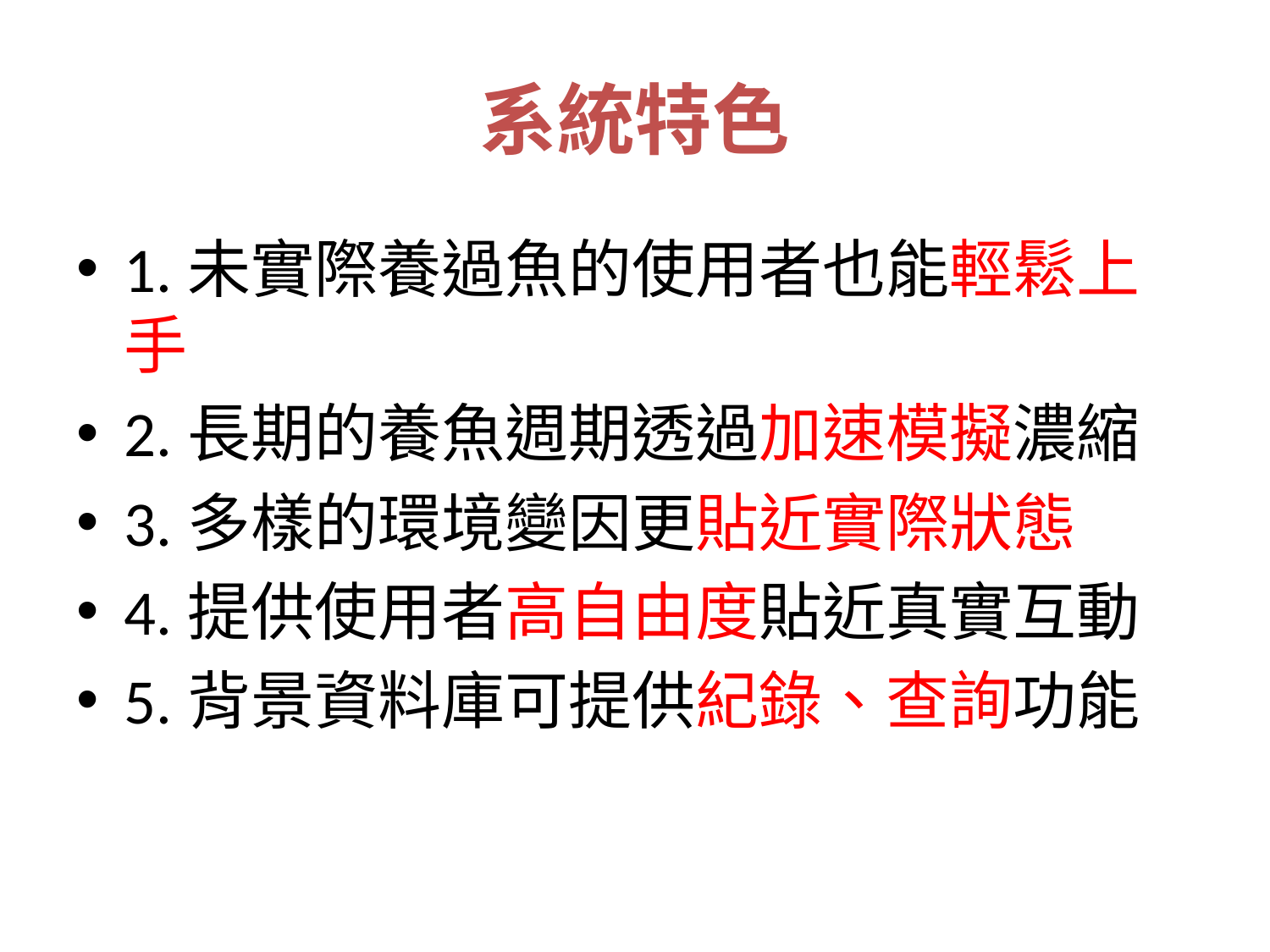

# 系統特色
1.未實際養過魚的使用者也能輕鬆上手
2.長期的養魚週期透過加速模擬濃縮
3.多樣的環境變因更貼近實際狀態
4.提供使用者高自由度貼近真實互動
5.背景資料庫可提供紀錄、查詢功能